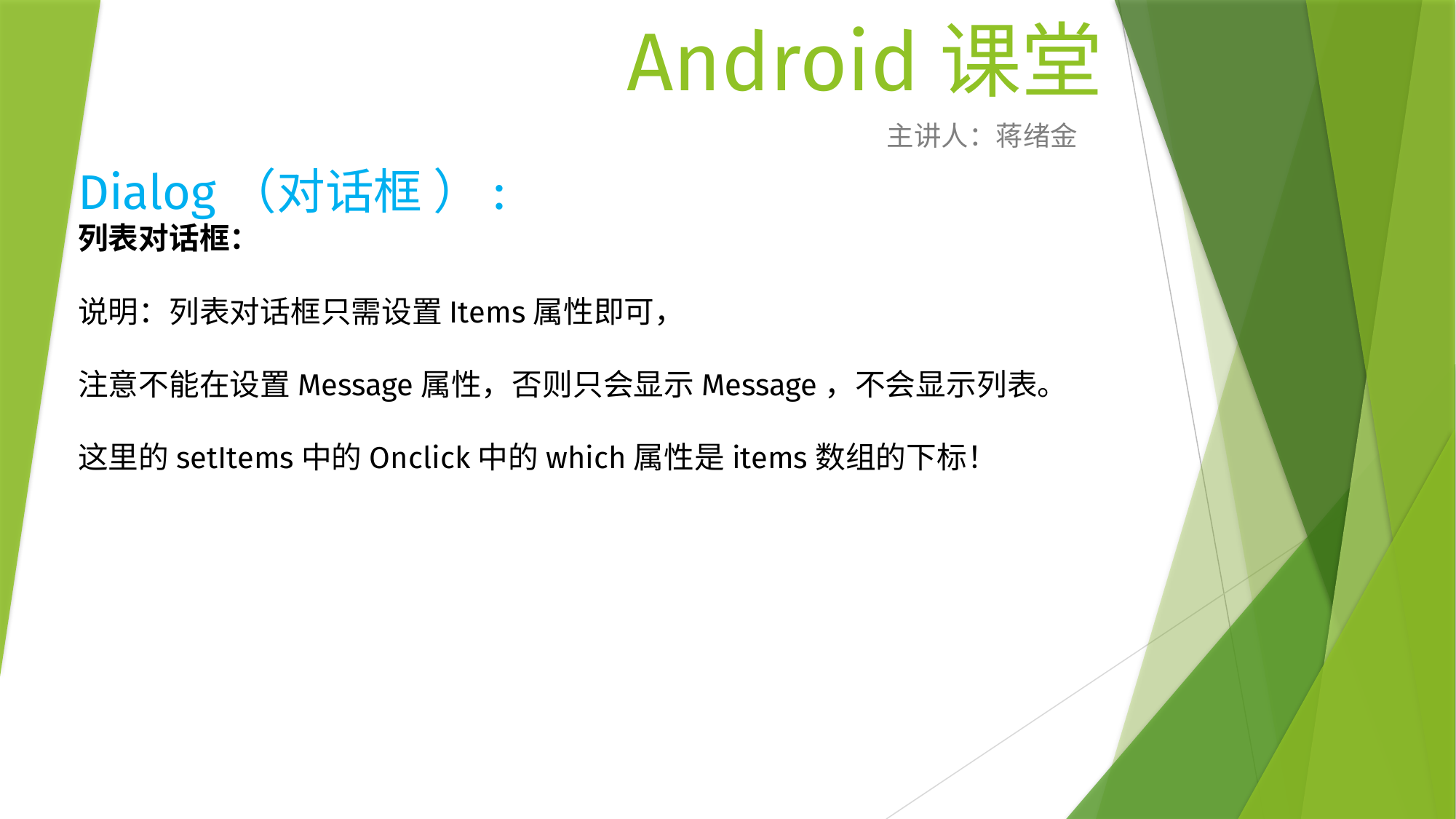

# Android课堂
主讲人：蒋绪金
Dialog（对话框 ）:
列表对话框：

说明：列表对话框只需设置Items属性即可，

注意不能在设置Message属性，否则只会显示Message，不会显示列表。

这里的setItems中的Onclick中的which属性是items数组的下标！